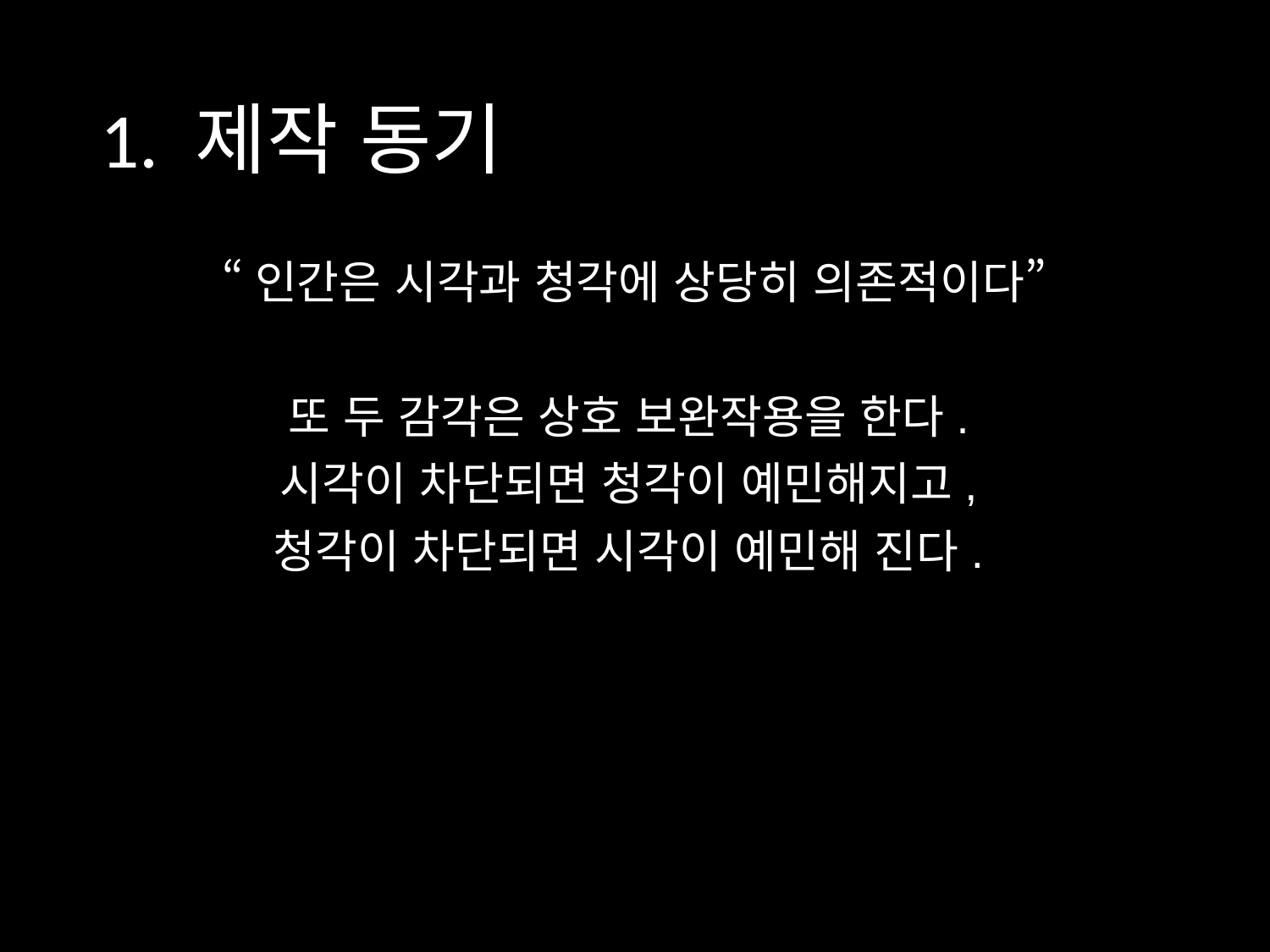

# 1. 제작 동기
“인간은 시각과 청각에 상당히 의존적이다”

또 두 감각은 상호 보완작용을 한다.
시각이 차단되면 청각이 예민해지고,
청각이 차단되면 시각이 예민해 진다.